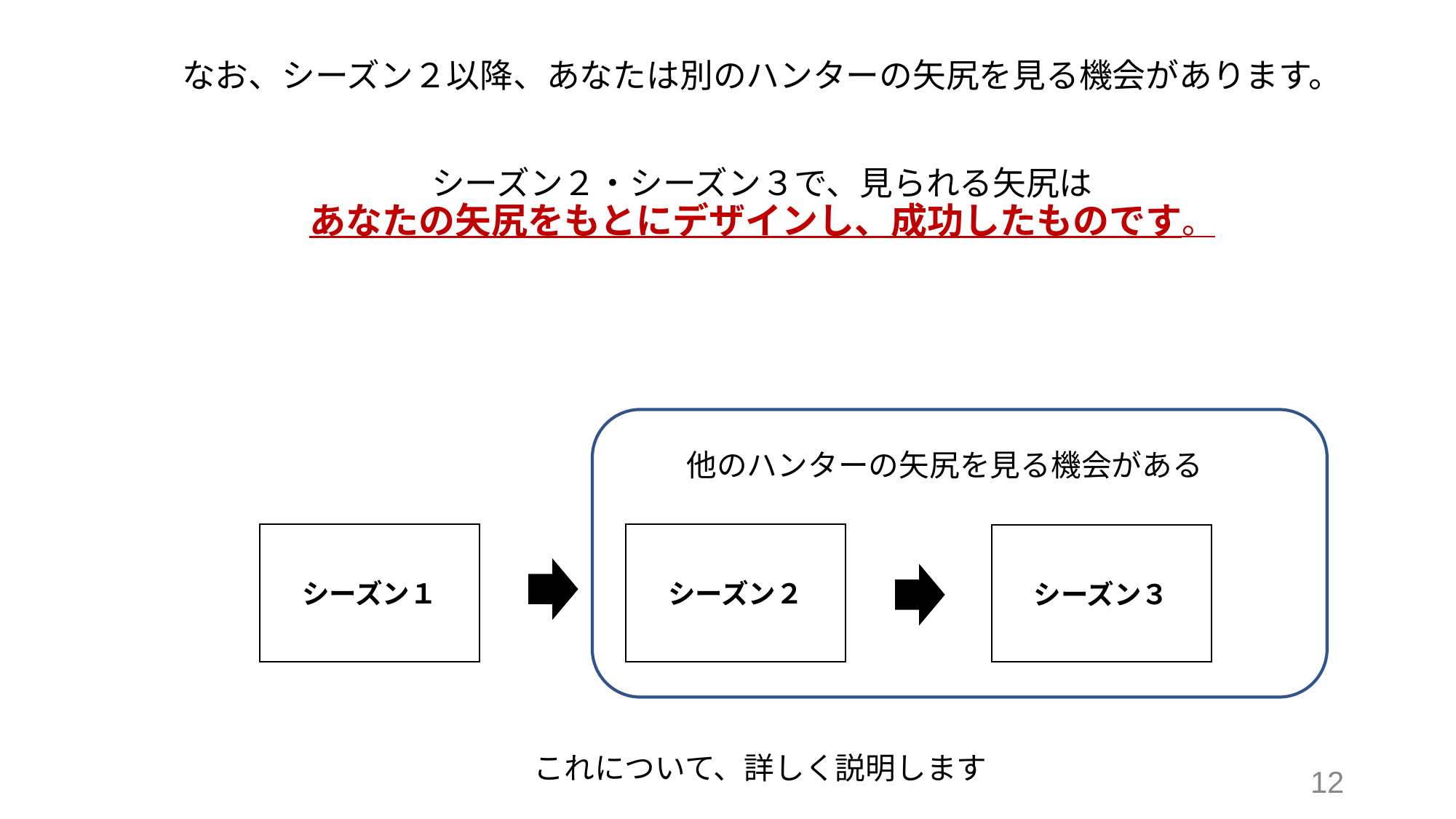

なお、シーズン２以降、あなたは別のハンターの矢尻を見る機会があります。

シーズン２・シーズン３で、見られる矢尻は
あなたの矢尻をもとにデザインし、成功したものです。

他のハンターの矢尻を見る機会がある
シーズン１
シーズン２
シーズン３

これについて、詳しく説明します
12